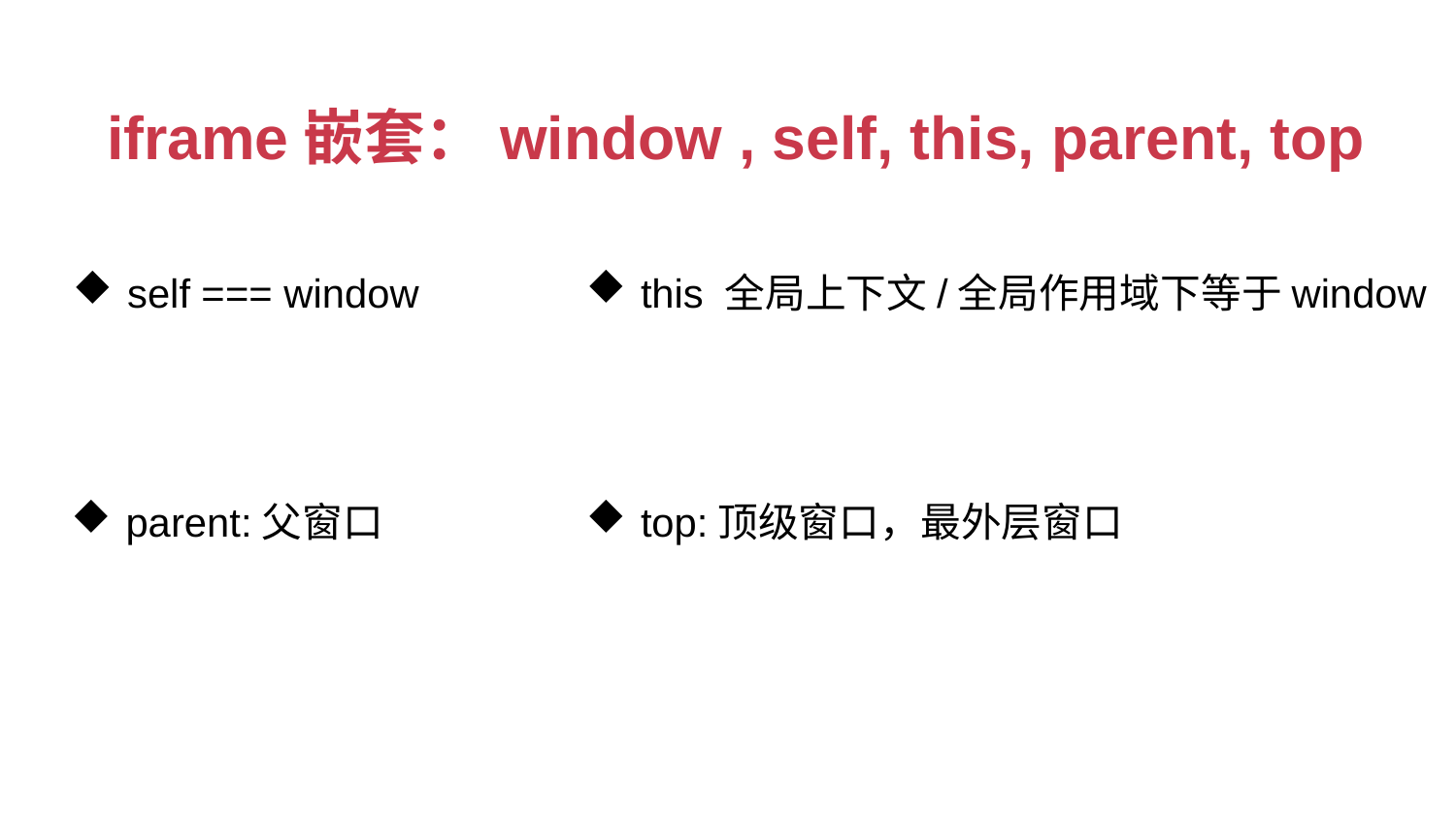

iframe嵌套：window , self, this, parent, top
this 全局上下文/全局作用域下等于window
self === window
top:顶级窗口，最外层窗口
parent:父窗口